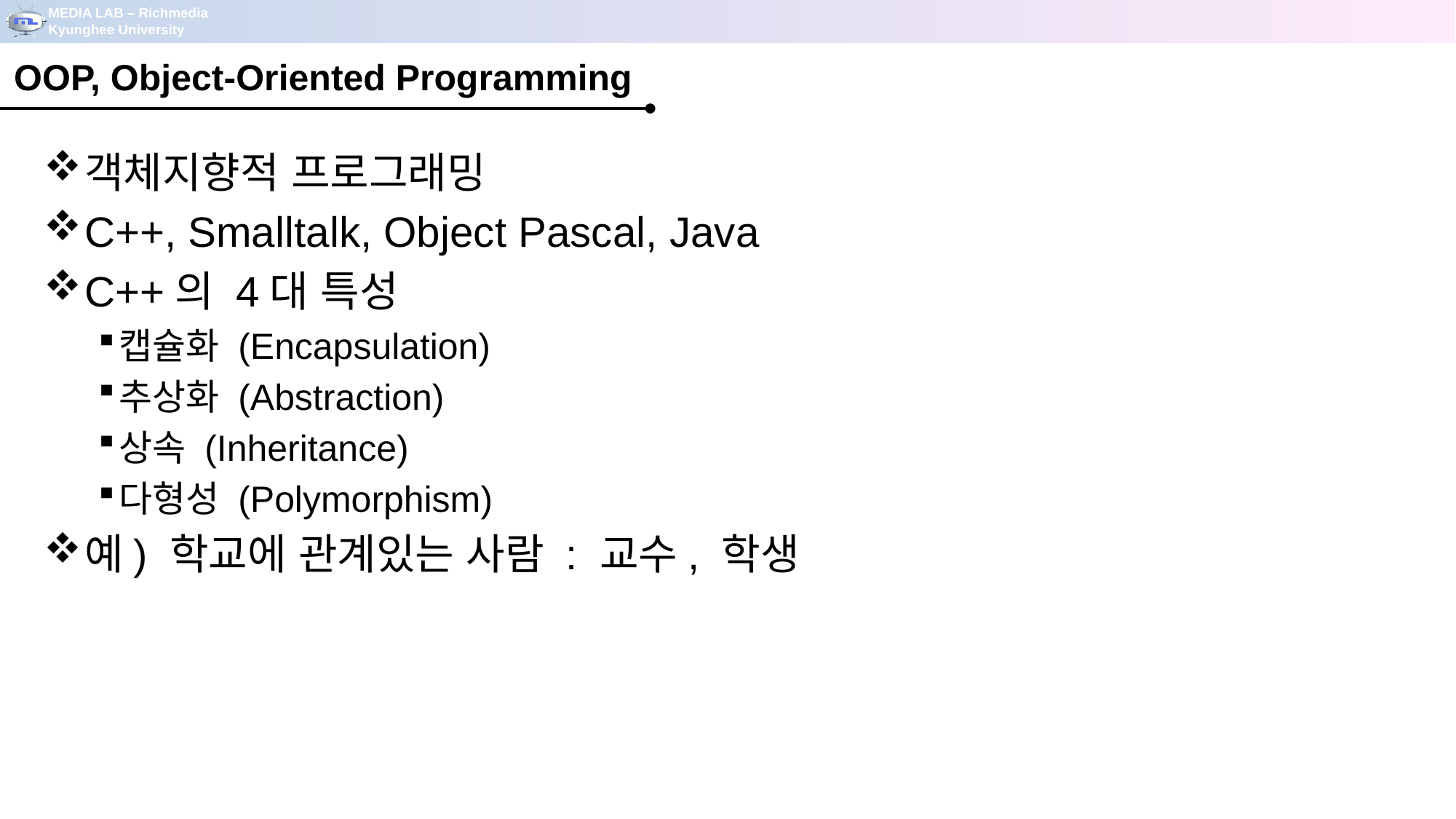

OOP, Object-Oriented Programming
객체지향적 프로그래밍
C++, Smalltalk, Object Pascal, Java
C++의 4대 특성
캡슐화 (Encapsulation)
추상화 (Abstraction)
상속 (Inheritance)
다형성 (Polymorphism)
예) 학교에 관계있는 사람 : 교수, 학생